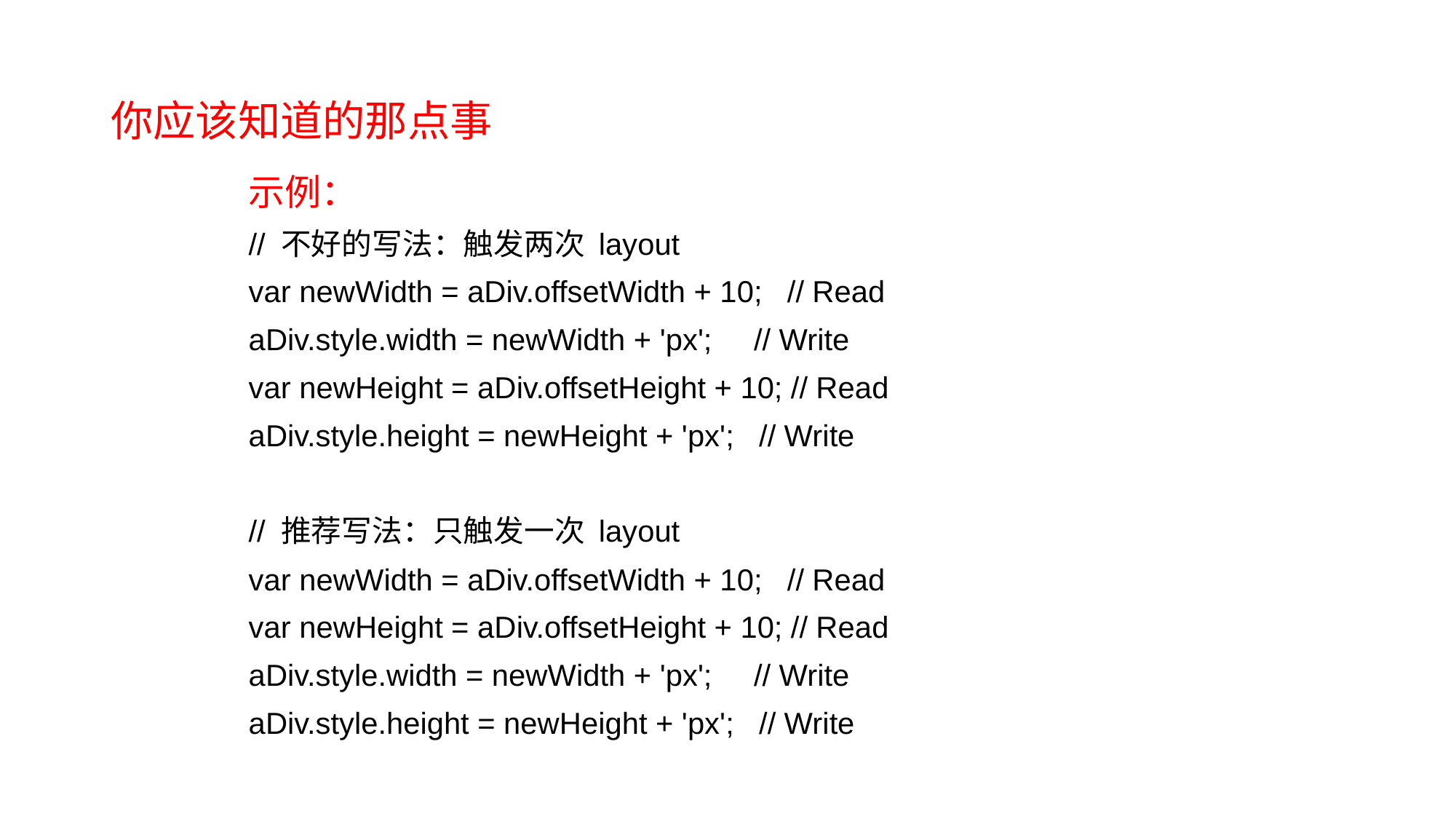

# 你应该知道的那点事
示例：
// 不好的写法：触发两次 layout
var newWidth = aDiv.offsetWidth + 10;   // Read
aDiv.style.width = newWidth + 'px';     // Write
var newHeight = aDiv.offsetHeight + 10; // Read
aDiv.style.height = newHeight + 'px';   // Write

// 推荐写法：只触发一次 layout
var newWidth = aDiv.offsetWidth + 10;   // Read
var newHeight = aDiv.offsetHeight + 10; // Read
aDiv.style.width = newWidth + 'px';     // Write
aDiv.style.height = newHeight + 'px';   // Write